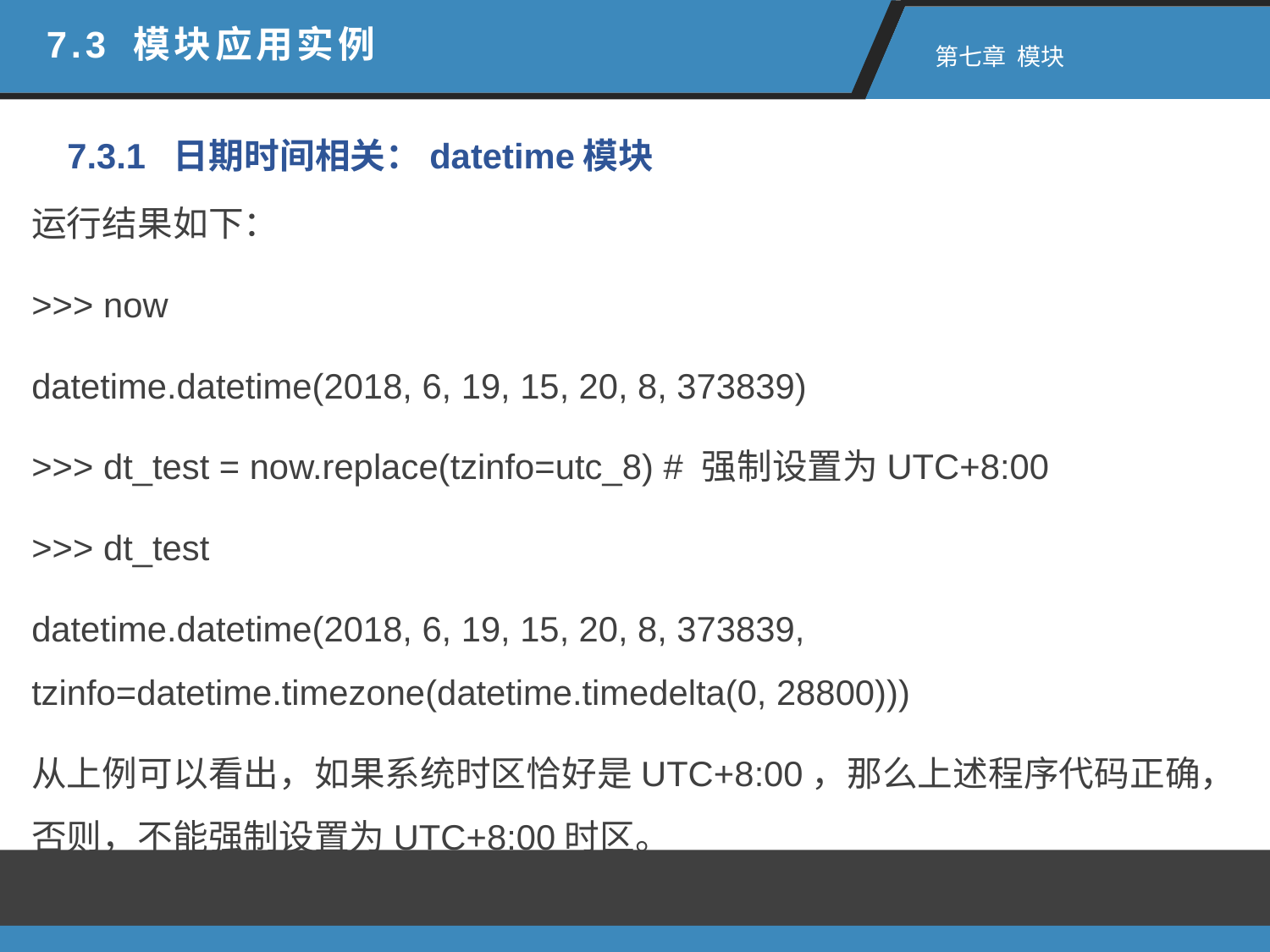

7.3 模块应用实例
  第七章  模块
7.3.1  日期时间相关：datetime模块
运行结果如下：
>>> now
datetime.datetime(2018, 6, 19, 15, 20, 8, 373839)
>>> dt_test = now.replace(tzinfo=utc_8) # 强制设置为UTC+8:00
>>> dt_test
datetime.datetime(2018, 6, 19, 15, 20, 8, 373839, tzinfo=datetime.timezone(datetime.timedelta(0, 28800)))
从上例可以看出，如果系统时区恰好是UTC+8:00，那么上述程序代码正确，否则，不能强制设置为UTC+8:00时区。